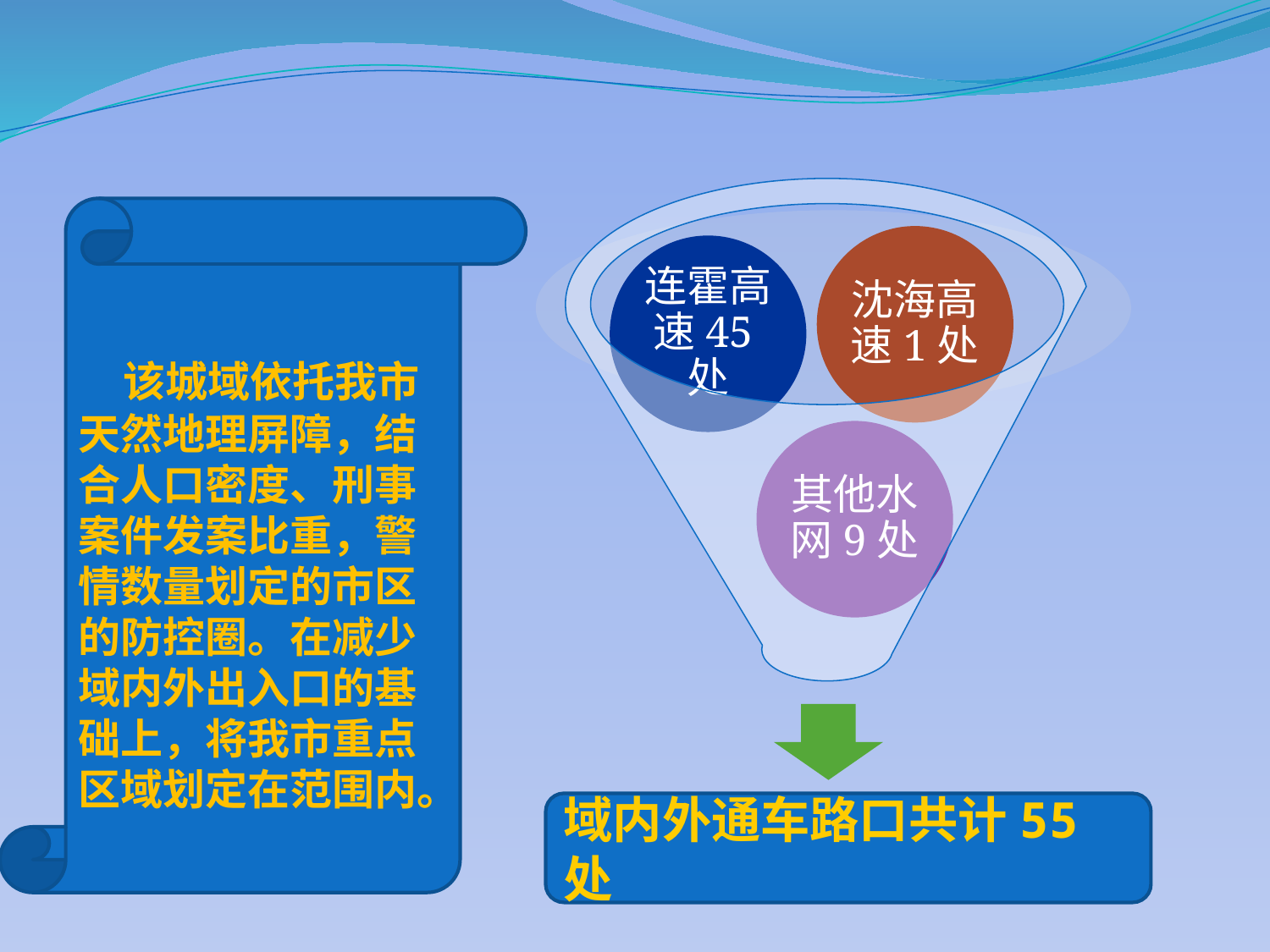

城域监控圈

其他水网9处
连霍高速45处
沈海高速1处

   该城域依托我市天然地理屏障，结合人口密度、刑事案件发案比重，警情数量划定的市区的防控圈。在减少域内外出入口的基础上，将我市重点区域划定在范围内。
域内外通车路口共计55处